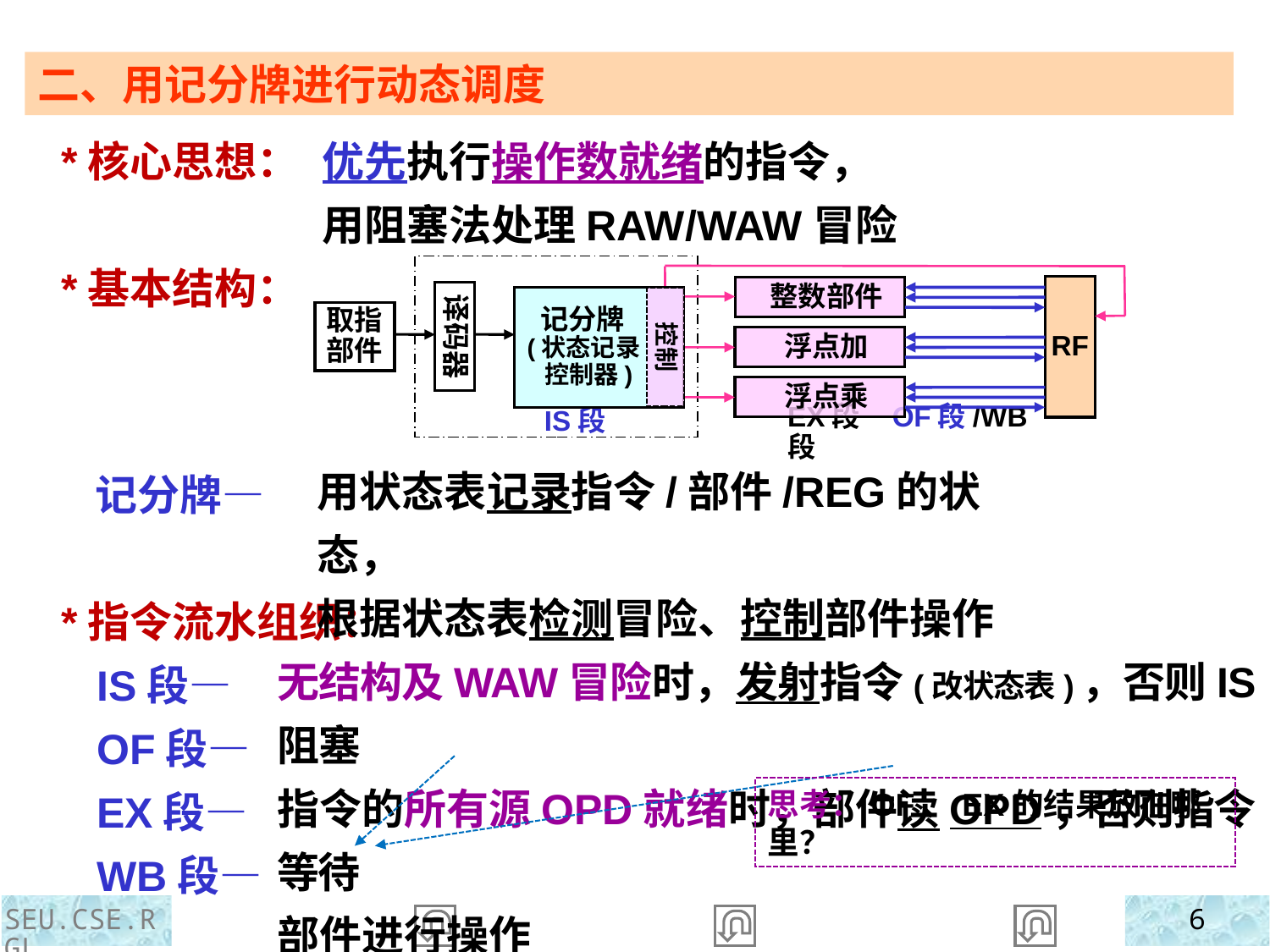

二、用记分牌进行动态调度
  *核心思想：

  *基本结构：

     记分牌—

  *指令流水组织：
     IS段—
     OF段—
     EX段—
     WB段—
优先执行操作数就绪的指令，
用阻塞法处理RAW/WAW冒险

RF
 整数部件
译码器
 记分牌
(状态记录
  控制器)

控制

取指部件

 浮点加

 浮点乘

IS段

EX段    OF段/WB段
用状态表记录指令/部件/REG的状态，
根据状态表检测冒险、控制部件操作
无结构及WAW冒险时，发射指令(改状态表)，否则IS阻塞
指令的所有源OPD就绪时，部件读OPD，否则指令等待
部件进行操作
无WAR冒险时，结果写入目的REG，否则WB阻塞
思考：OF、EX的结果放在哪里？
SEU.CSE.RGL
6